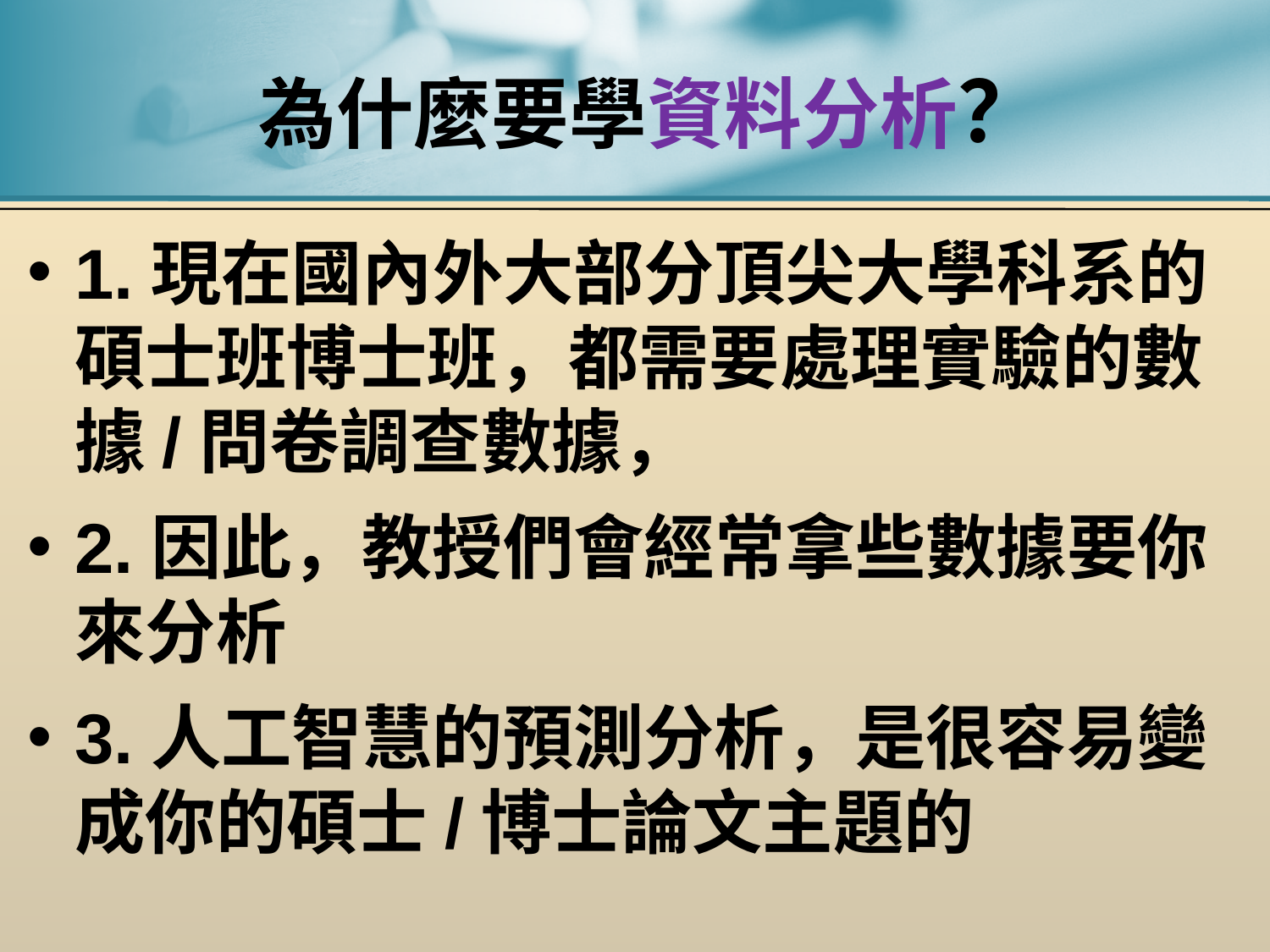

# 為什麼要學資料分析？
1.現在國內外大部分頂尖大學科系的碩士班博士班，都需要處理實驗的數據/問卷調查數據，
2.因此，教授們會經常拿些數據要你來分析
3.人工智慧的預測分析，是很容易變成你的碩士/博士論文主題的